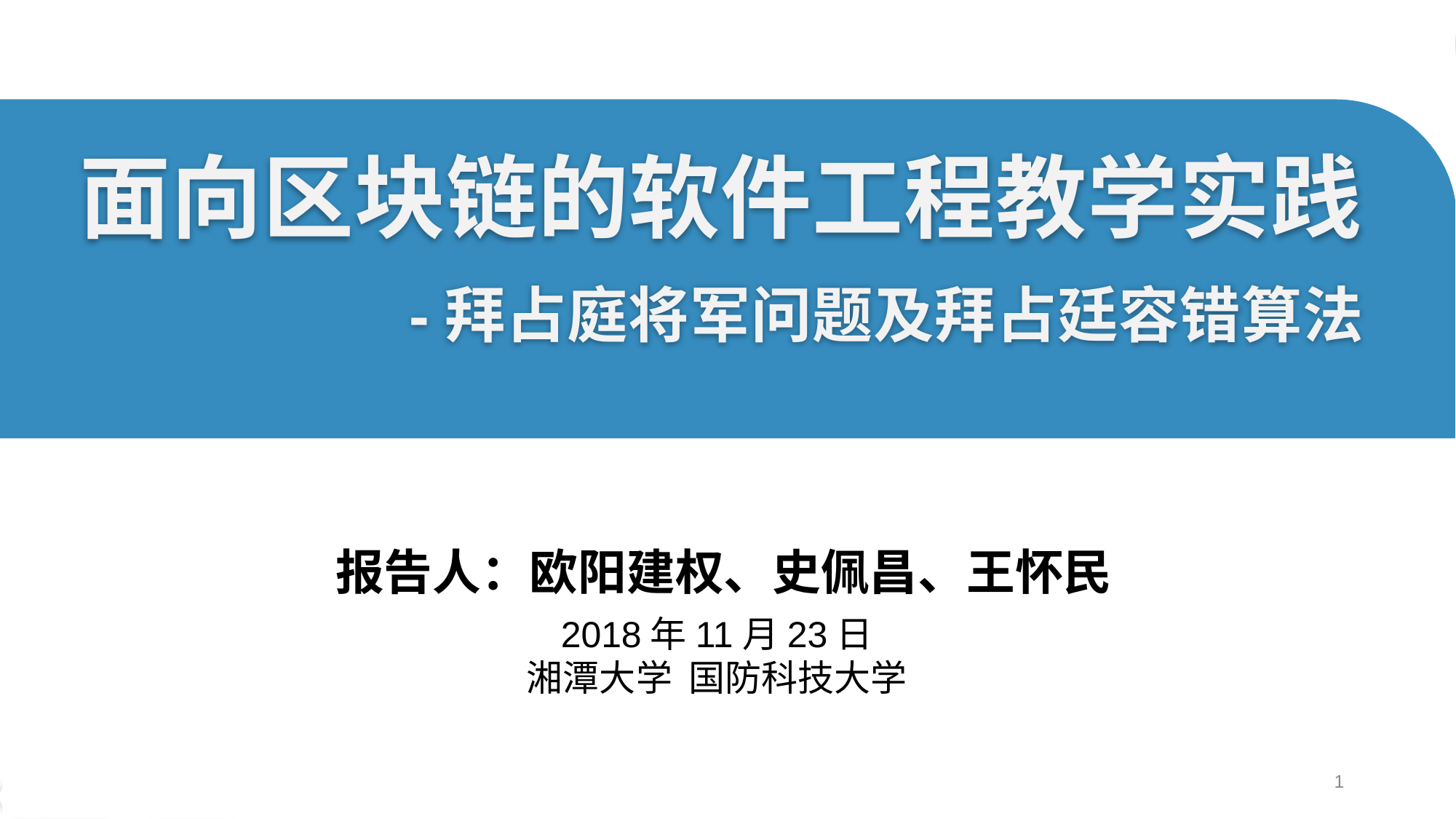

# 面向区块链的软件工程教学实践 -拜占庭将军问题及拜占廷容错算法
报告人：欧阳建权、史佩昌、王怀民
2018年11月23日
湘潭大学  国防科技大学
1